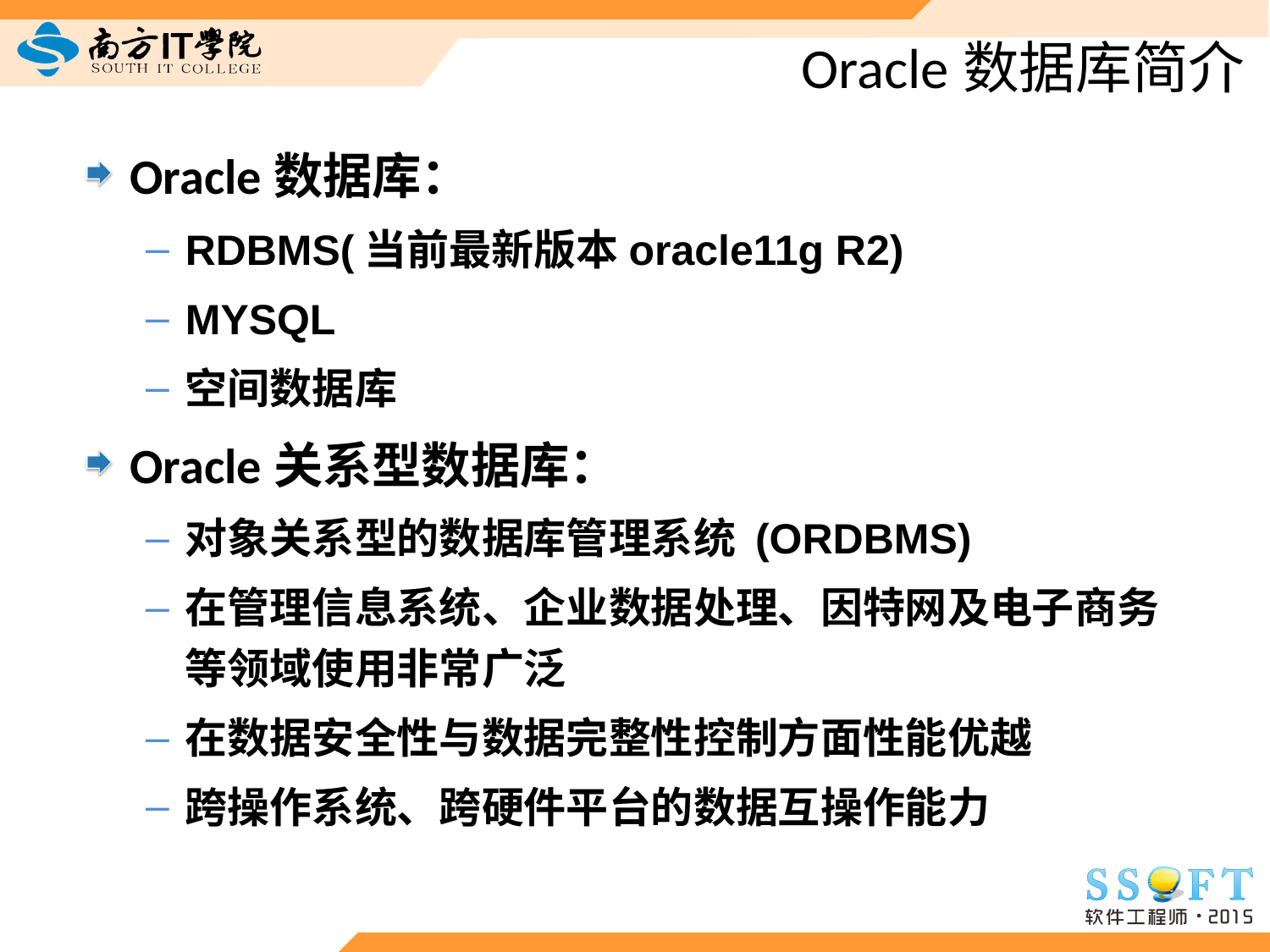

# Oracle数据库简介
Oracle数据库：
RDBMS(当前最新版本oracle11g R2)
MYSQL
空间数据库
Oracle关系型数据库：
对象关系型的数据库管理系统 (ORDBMS)
在管理信息系统、企业数据处理、因特网及电子商务等领域使用非常广泛
在数据安全性与数据完整性控制方面性能优越
跨操作系统、跨硬件平台的数据互操作能力